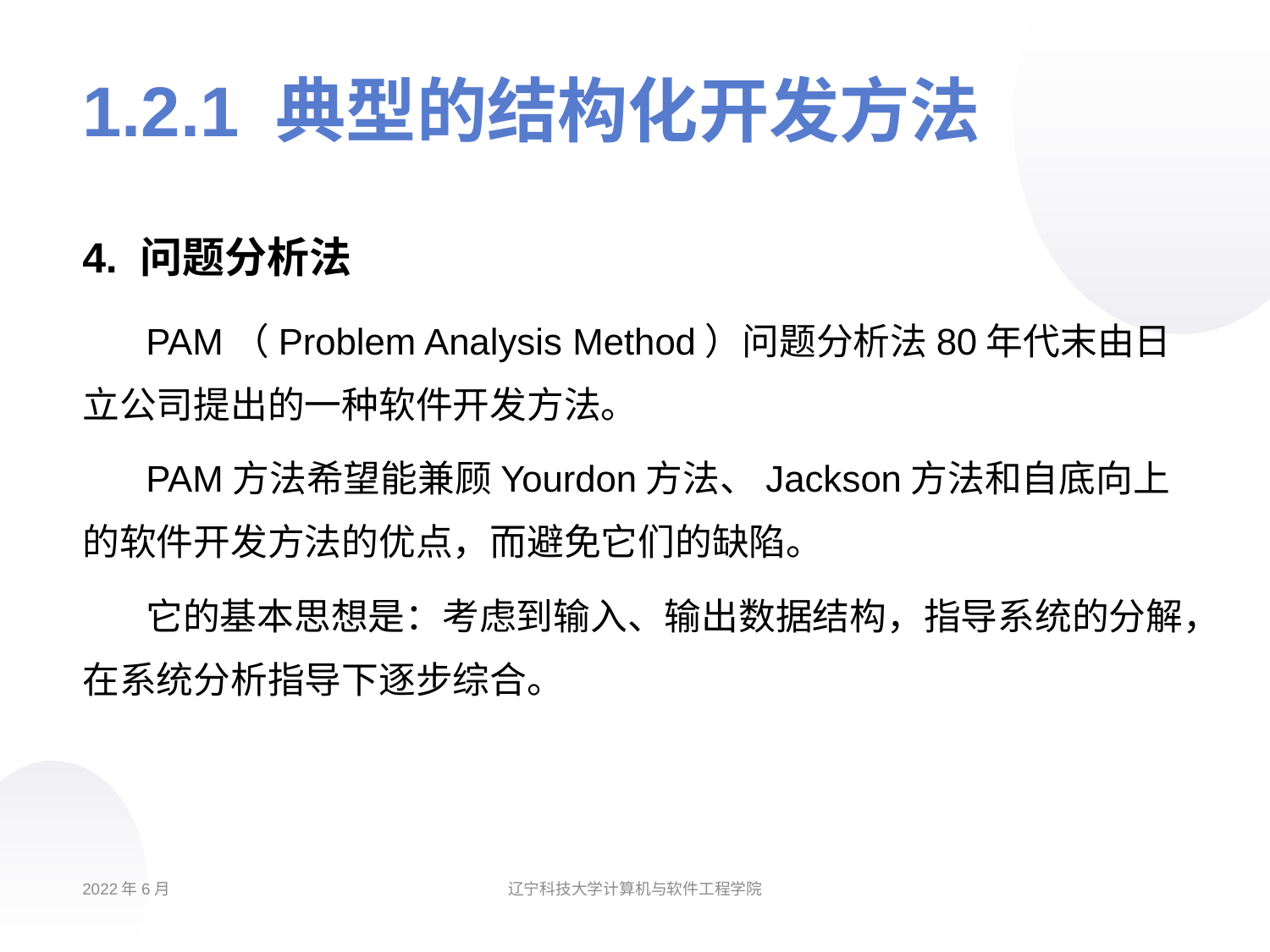

# 1.2.1 典型的结构化开发方法
4. 问题分析法
PAM（Problem Analysis Method）问题分析法80年代末由日立公司提出的一种软件开发方法。
PAM方法希望能兼顾Yourdon方法、Jackson方法和自底向上的软件开发方法的优点，而避免它们的缺陷。
它的基本思想是：考虑到输入、输出数据结构，指导系统的分解，在系统分析指导下逐步综合。

2022年6月
辽宁科技大学计算机与软件工程学院
86